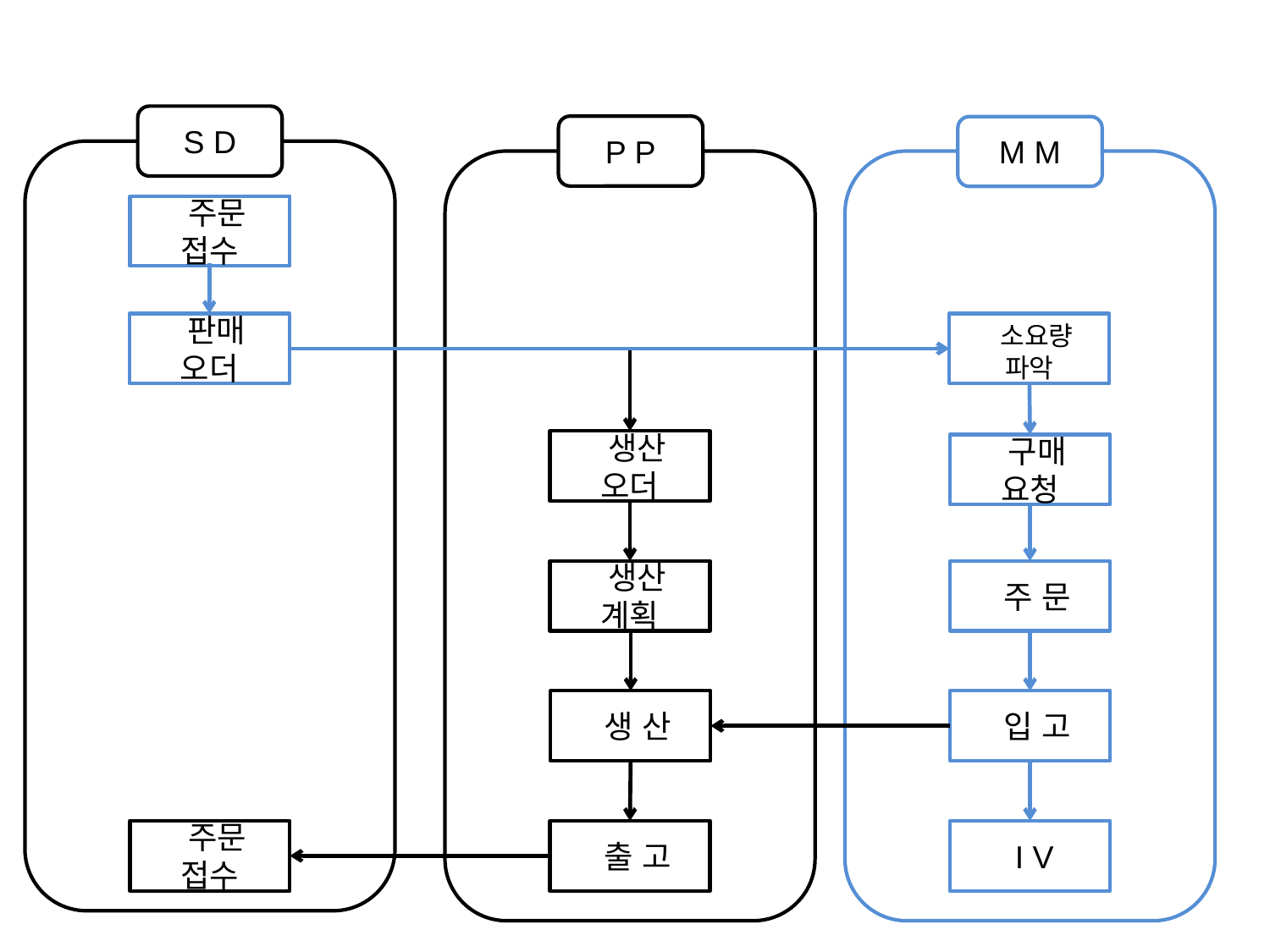

S D
P P
M M

 주문 접수
 판매 오더
 소요량 파악
 생산 오더
 구매 요청
 생산 계획
 주 문
 생 산
 입 고
 주문 접수
 출 고
 I V